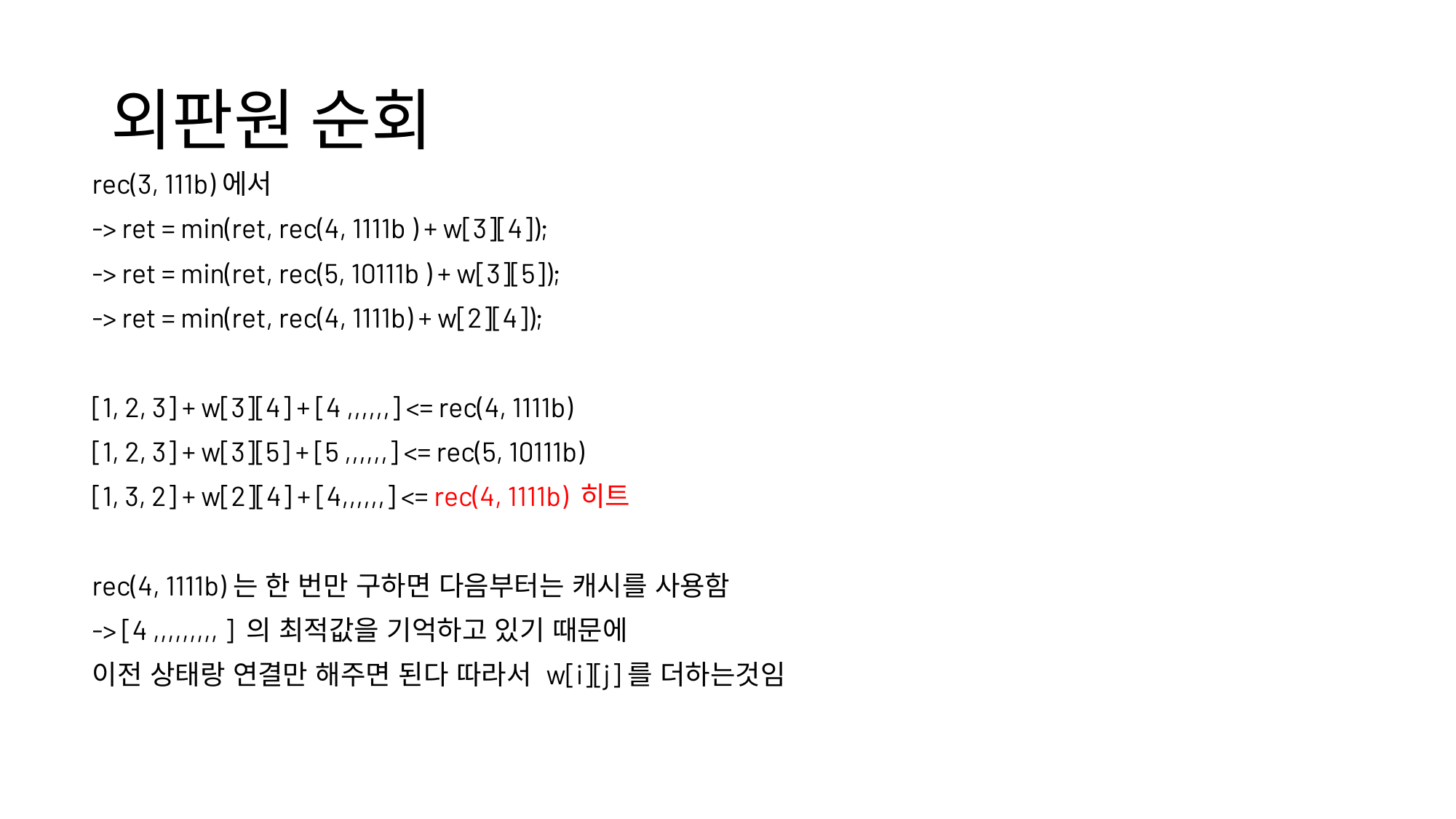

# 외판원 순회
rec(3, 111b)에서
-> ret = min(ret, rec(4, 1111b ) + w[3][4]);
-> ret = min(ret, rec(5, 10111b ) + w[3][5]);
-> ret = min(ret, rec(4, 1111b) + w[2][4]);

[1, 2, 3] + w[3][4] + [4 ,,,,,,] <= rec(4, 1111b)
[1, 2, 3] + w[3][5] + [5 ,,,,,,] <= rec(5, 10111b)
[1, 3, 2] + w[2][4] + [4,,,,,,] <= rec(4, 1111b) 히트

rec(4, 1111b)는 한 번만 구하면 다음부터는 캐시를 사용함
-> [4 ,,,,,,,,, ] 의 최적값을 기억하고 있기 때문에
이전 상태랑 연결만 해주면 된다 따라서 w[i][j]를 더하는것임